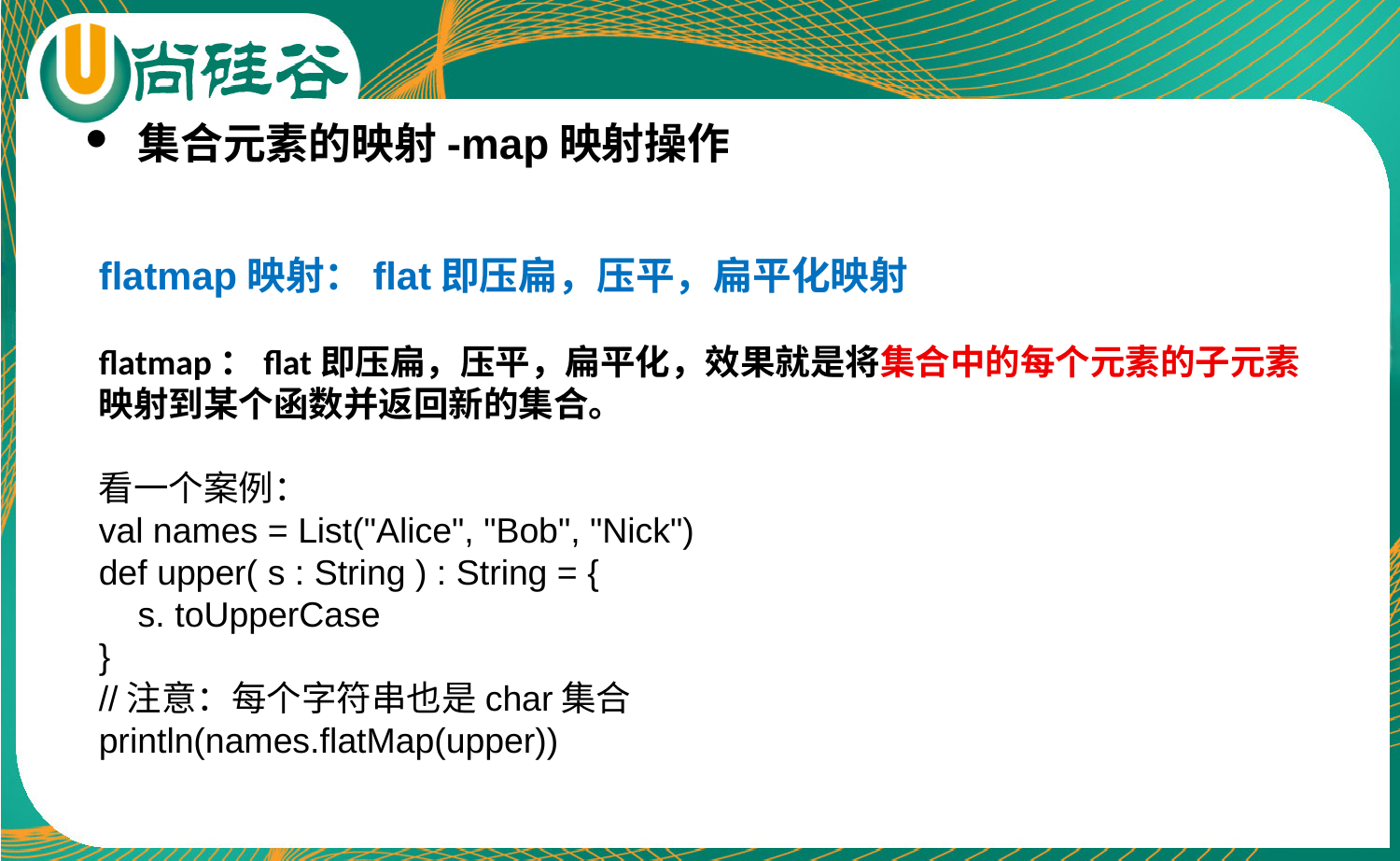

集合元素的映射-map映射操作

flatmap映射：flat即压扁，压平，扁平化映射

flatmap：flat即压扁，压平，扁平化，效果就是将集合中的每个元素的子元素映射到某个函数并返回新的集合。

看一个案例：
val names = List("Alice", "Bob", "Nick")
def upper( s : String ) : String = {
    s. toUpperCase
}
//注意：每个字符串也是char集合
println(names.flatMap(upper))